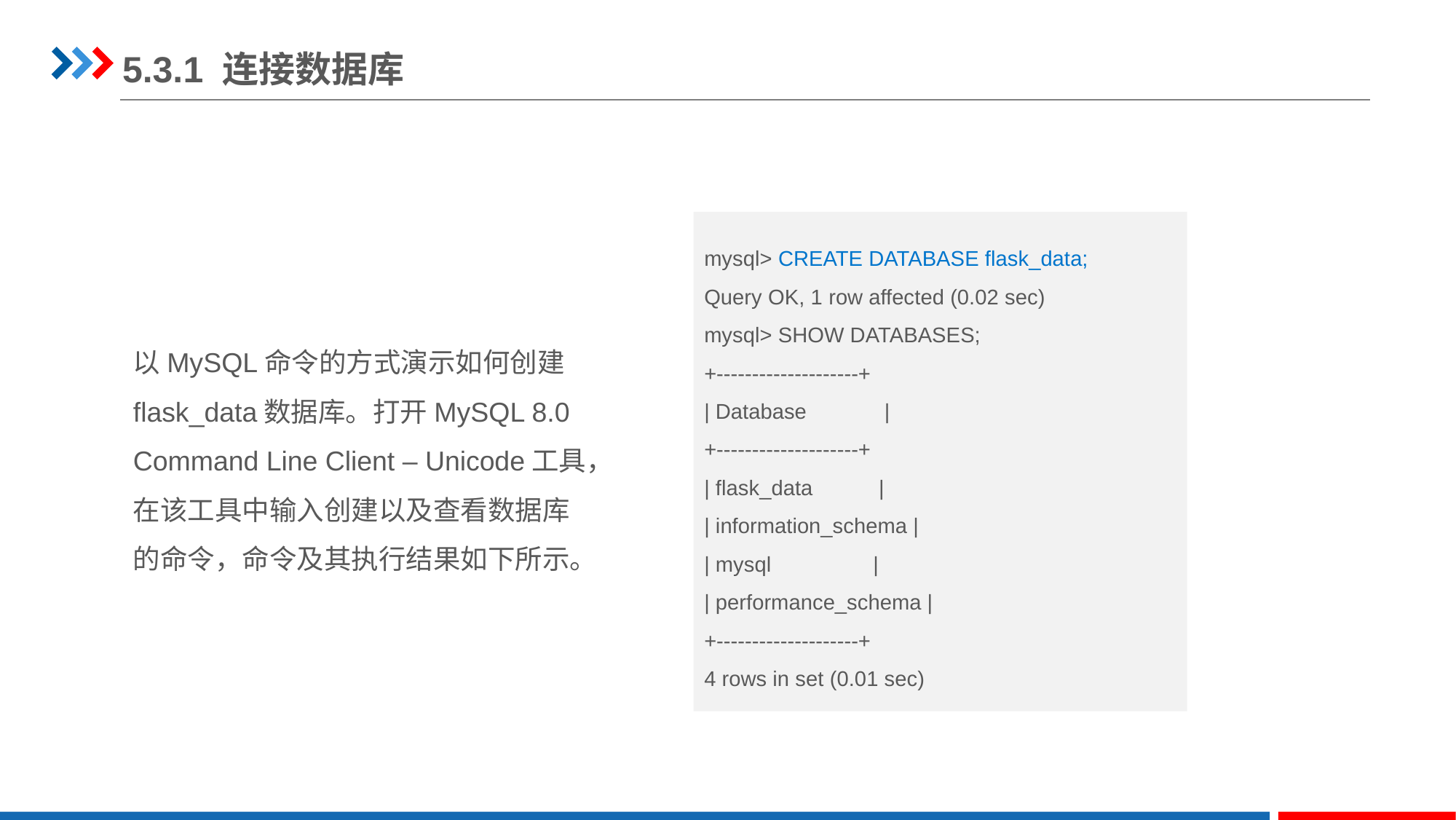

5.3.1 连接数据库
mysql> CREATE DATABASE flask_data;
Query OK, 1 row affected (0.02 sec)
mysql> SHOW DATABASES;
+--------------------+
| Database             |
+--------------------+
| flask_data           |
| information_schema |
| mysql                 |
| performance_schema |
+--------------------+
4 rows in set (0.01 sec)
以MySQL命令的方式演示如何创建flask_data数据库。打开MySQL 8.0 Command Line Client – Unicode工具，在该工具中输入创建以及查看数据库的命令，命令及其执行结果如下所示。